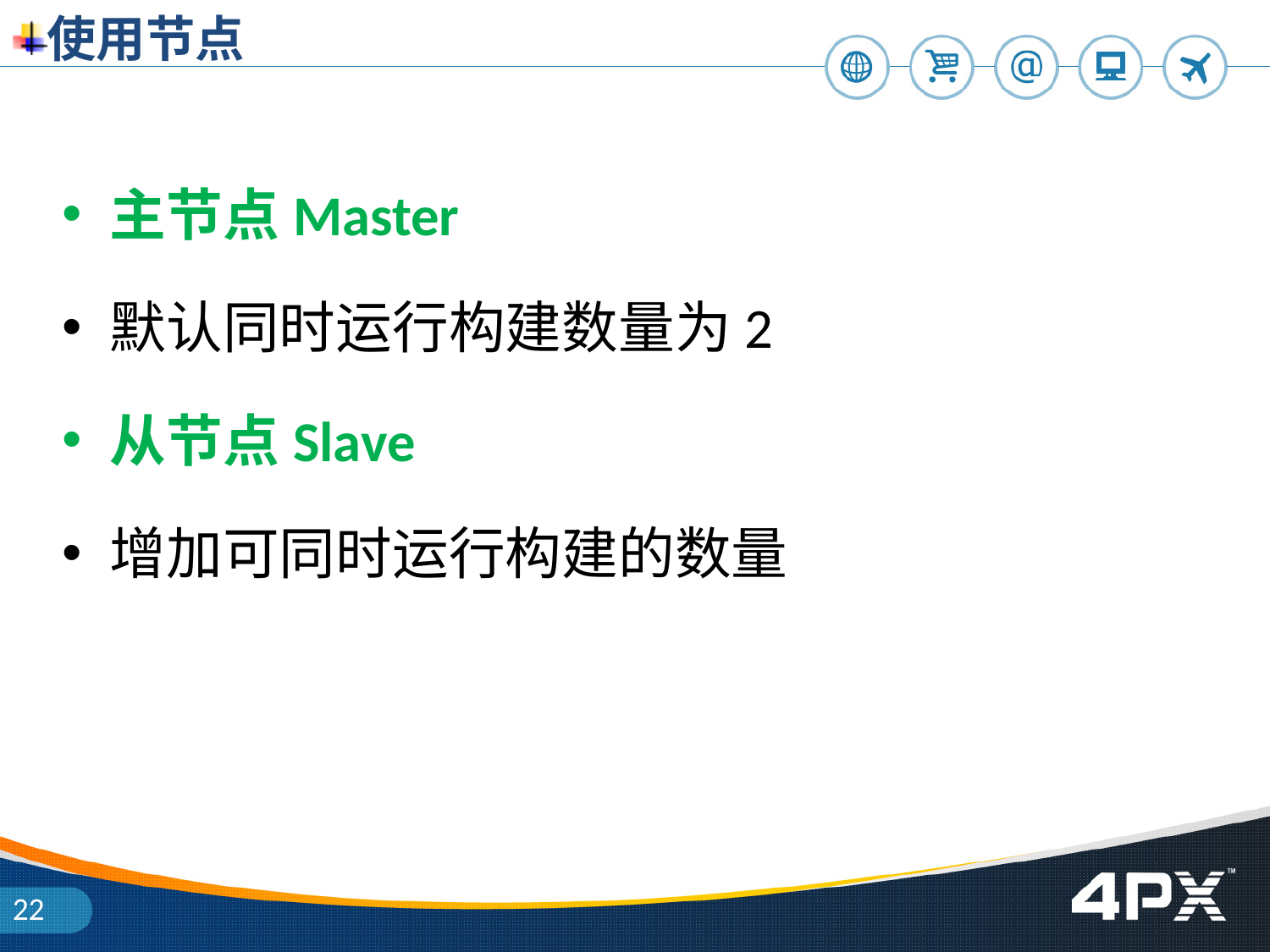

# 使用节点
主节点Master
默认同时运行构建数量为2
从节点Slave
增加可同时运行构建的数量

Back
22